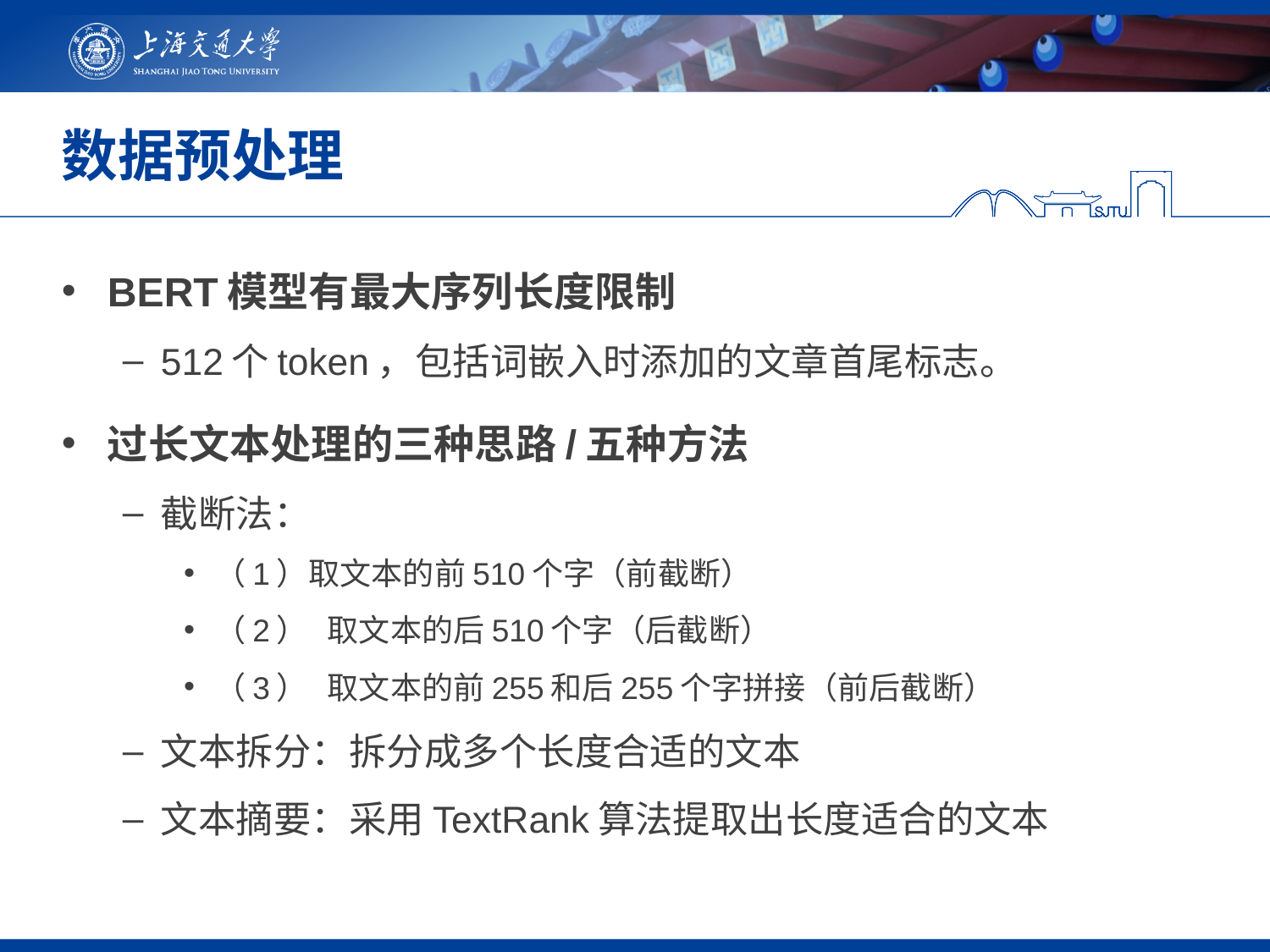

数据预处理
BERT模型有最大序列长度限制
512个token，包括词嵌入时添加的文章首尾标志。
过长文本处理的三种思路/五种方法
截断法：
（1）取文本的前510个字（前截断）
（2）	取文本的后510个字（后截断）
（3）	取文本的前255和后255个字拼接（前后截断）
文本拆分：拆分成多个长度合适的文本
文本摘要：采用TextRank算法提取出长度适合的文本